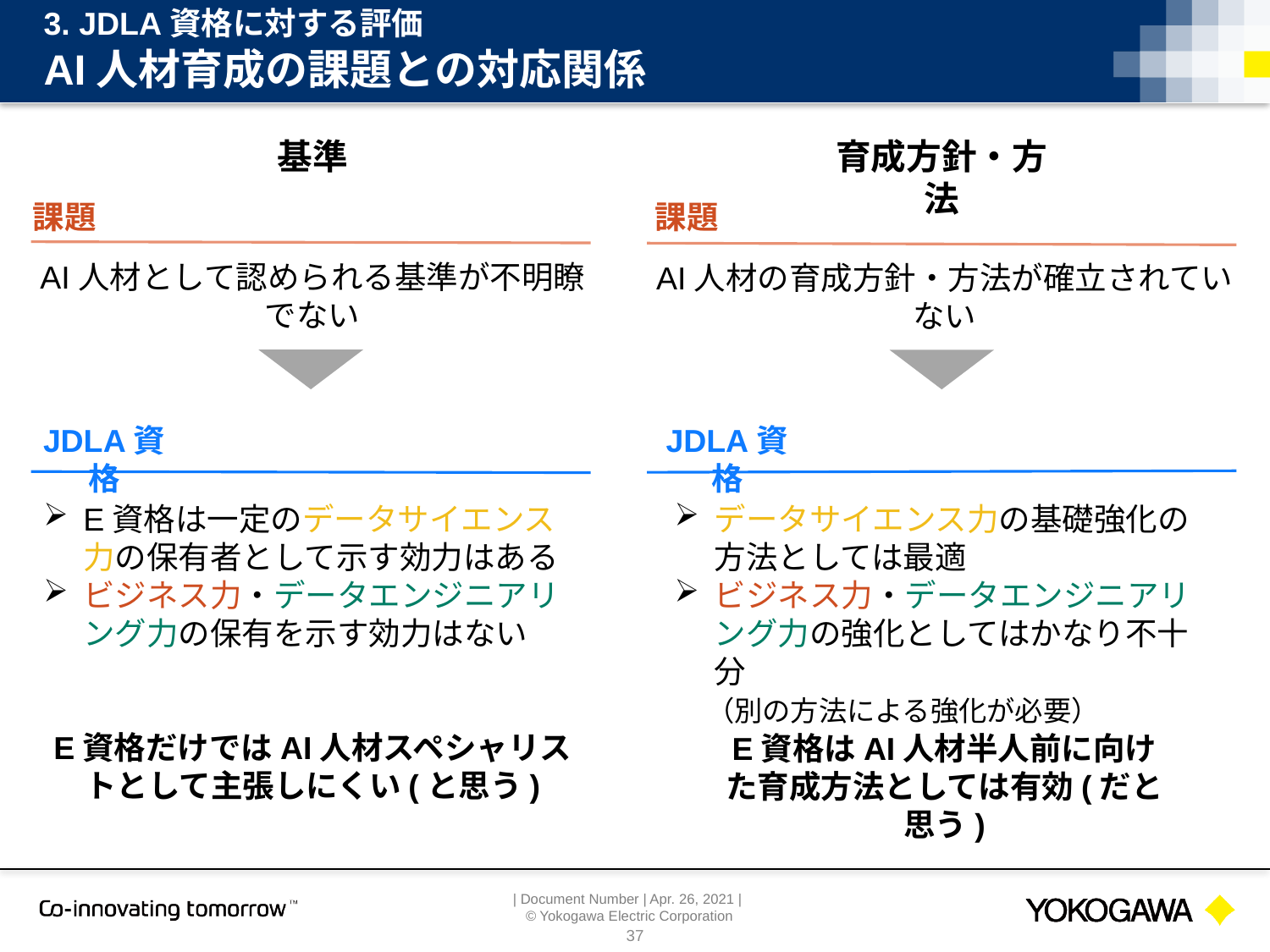

3. JDLA資格に対する評価
# AI人材育成の課題との対応関係
基準
育成方針・方法
課題
課題
AI人材として認められる基準が不明瞭でない
AI人材の育成方針・方法が確立されていない

JDLA資格
JDLA資格
データサイエンス力の基礎強化の方法としては最適
ビジネス力・データエンジニアリング力の強化としてはかなり不十分
　（別の方法による強化が必要）
E資格は一定のデータサイエンス力の保有者として示す効力はある
ビジネス力・データエンジニアリング力の保有を示す効力はない
E資格だけではAI人材スペシャリストとして主張しにくい(と思う)
E資格はAI人材半人前に向けた育成方法としては有効(だと思う)
37